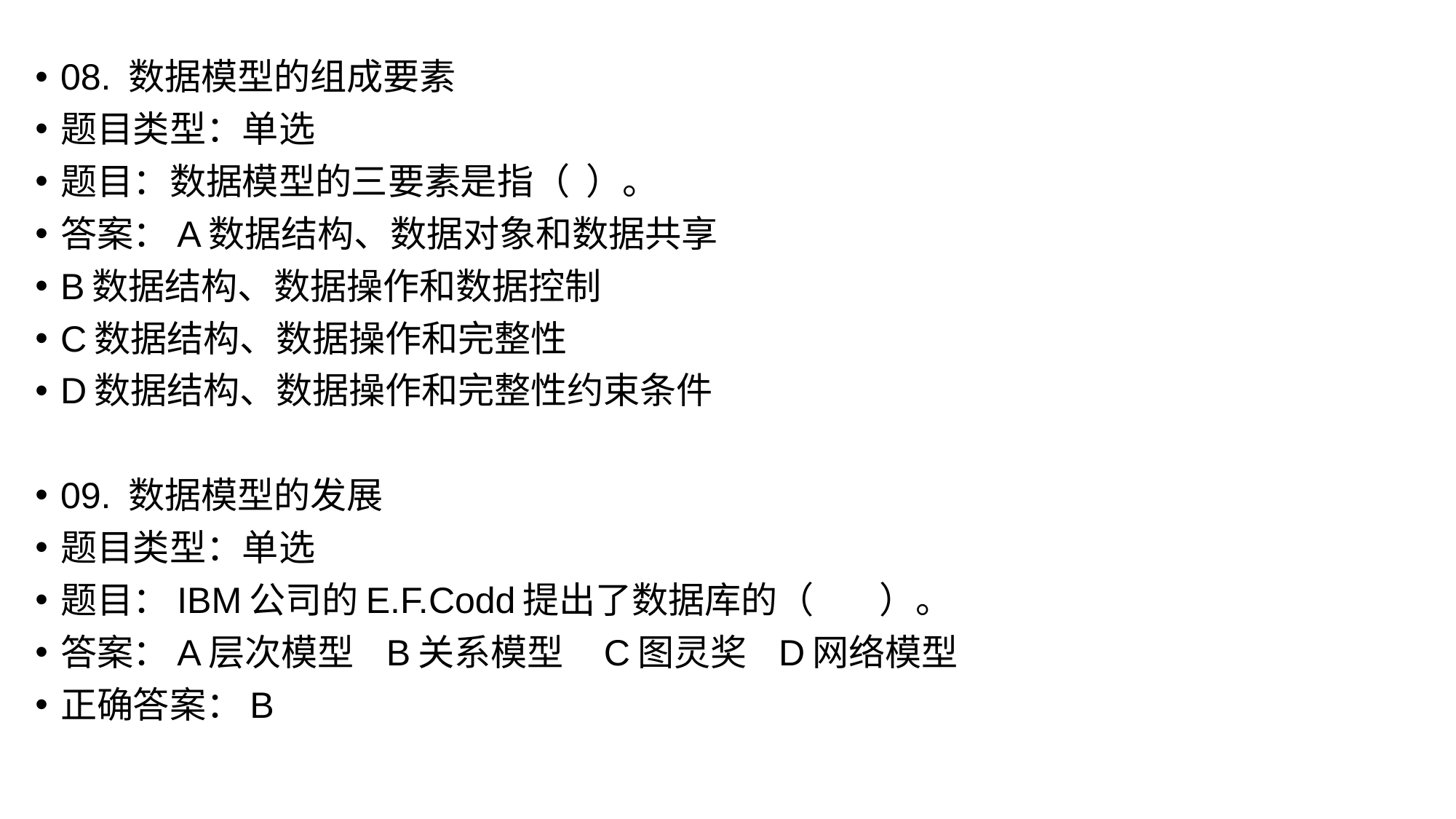

08. 数据模型的组成要素
题目类型：单选
题目：数据模型的三要素是指（  ）。
答案：A数据结构、数据对象和数据共享
B数据结构、数据操作和数据控制
C数据结构、数据操作和完整性
D数据结构、数据操作和完整性约束条件

09. 数据模型的发展
题目类型：单选
题目：IBM公司的E.F.Codd提出了数据库的（        ）。
答案：A层次模型   B关系模型    C图灵奖   D网络模型
正确答案：B